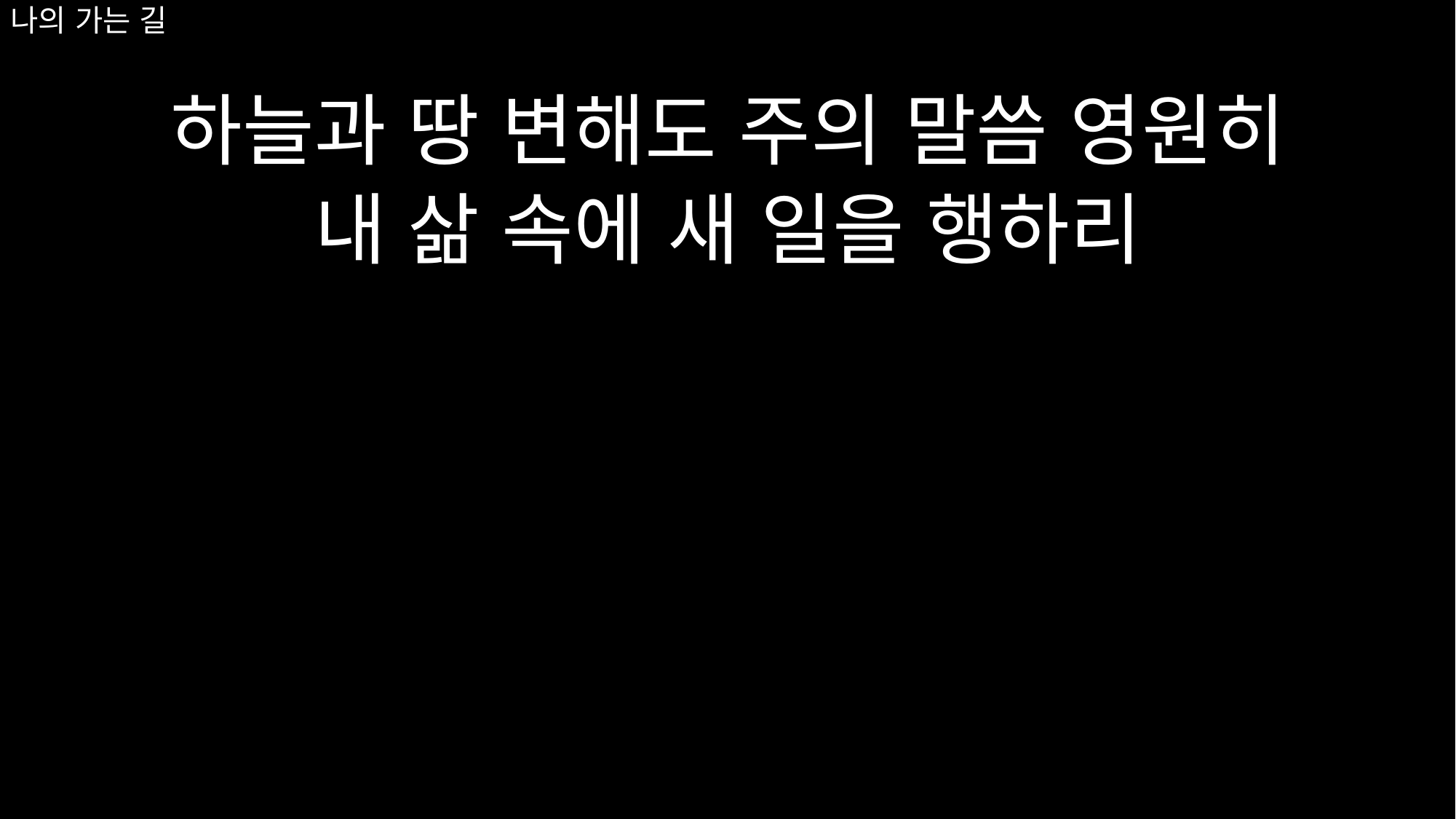

하늘과 땅 변해도 주의 말씀 영원히
내 삶 속에 새 일을 행하리

# 나의 가는 길